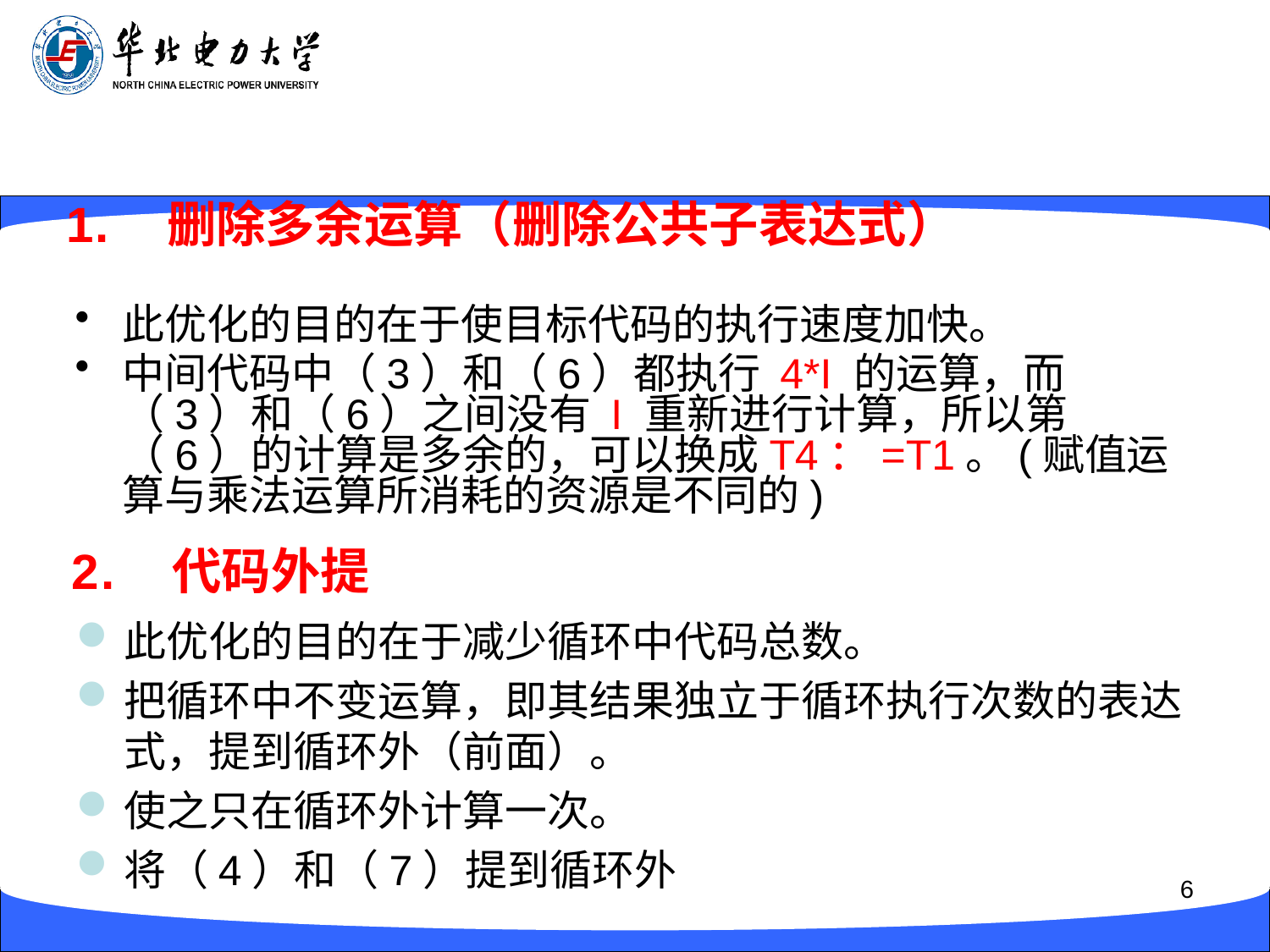

# 删除多余运算（删除公共子表达式）
此优化的目的在于使目标代码的执行速度加快。
中间代码中（3）和（6）都执行 4*I 的运算，而（3）和（6）之间没有 I 重新进行计算，所以第（6）的计算是多余的，可以换成T4：=T1。(赋值运算与乘法运算所消耗的资源是不同的)
代码外提
此优化的目的在于减少循环中代码总数。
把循环中不变运算，即其结果独立于循环执行次数的表达式，提到循环外（前面）。
使之只在循环外计算一次。
将（4）和（7）提到循环外
6